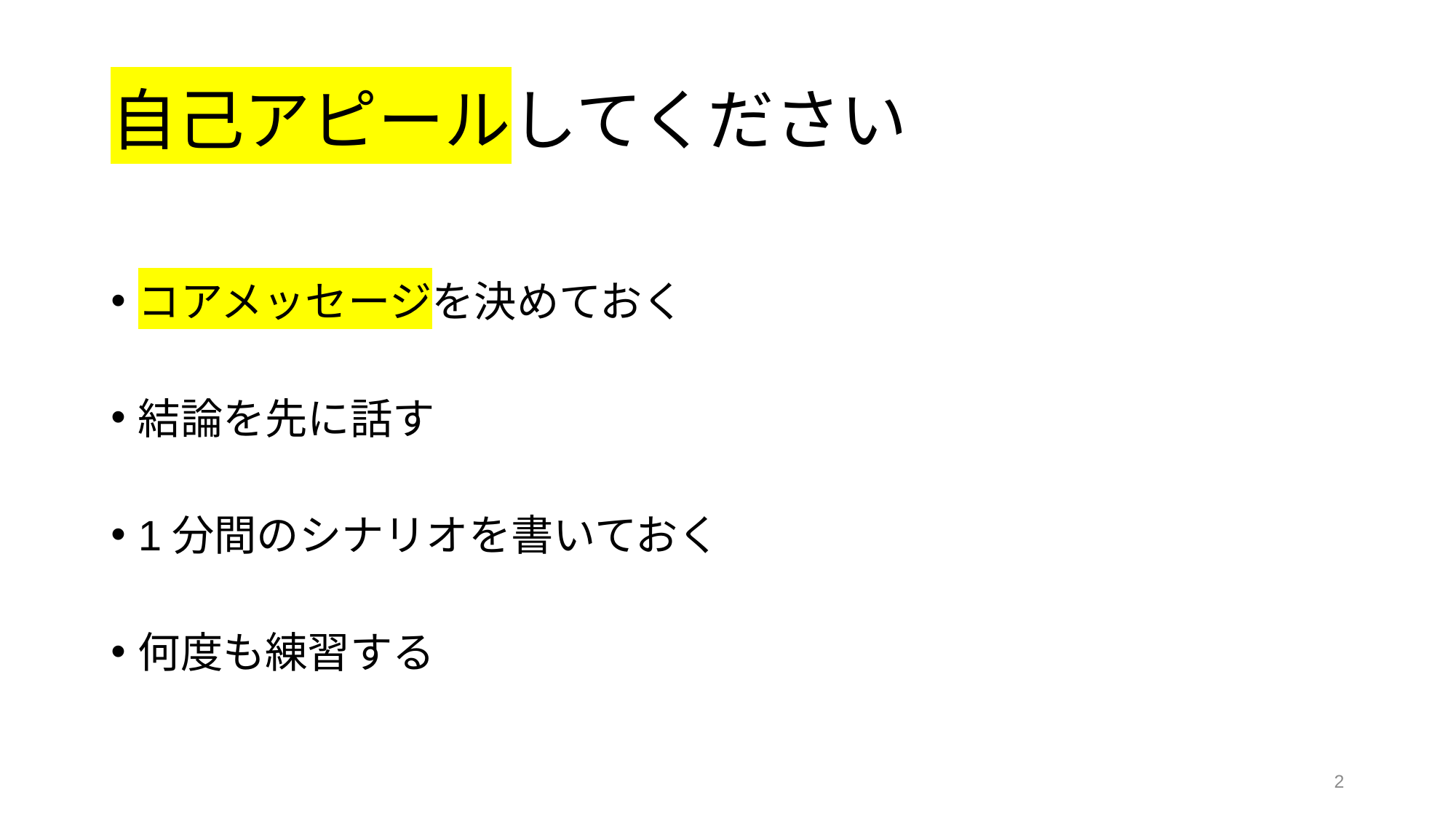

# 自己アピールしてください
コアメッセージを決めておく
結論を先に話す
1分間のシナリオを書いておく
何度も練習する
2